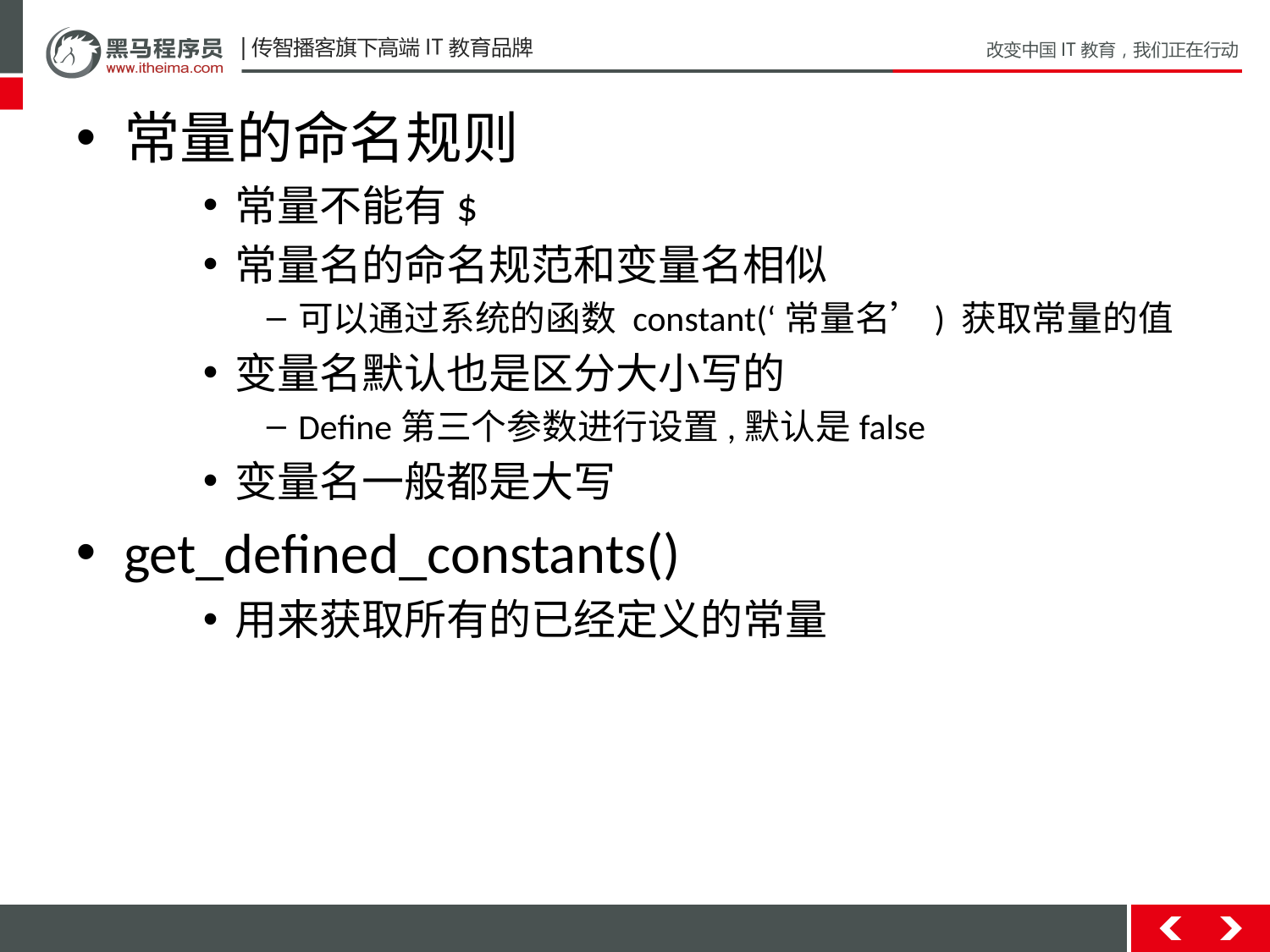

常量的命名规则
常量不能有$
常量名的命名规范和变量名相似
可以通过系统的函数 constant(‘常量名’) 获取常量的值
变量名默认也是区分大小写的
Define第三个参数进行设置,默认是false
变量名一般都是大写
get_defined_constants()
用来获取所有的已经定义的常量